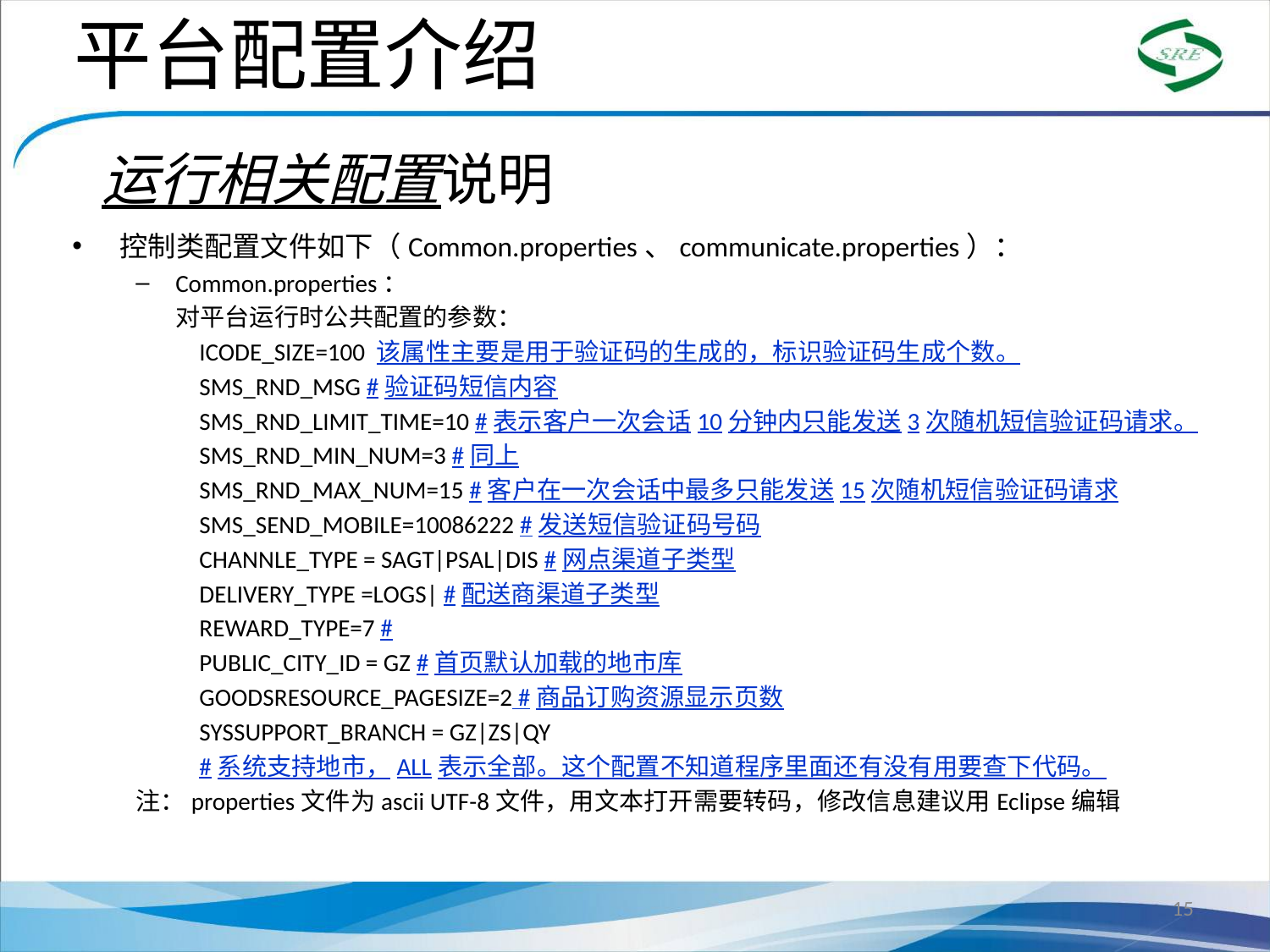

平台配置介绍
运行相关配置说明
控制类配置文件如下（Common.properties、communicate.properties）：
Common.properties：
	对平台运行时公共配置的参数：
ICODE_SIZE=100 该属性主要是用于验证码的生成的，标识验证码生成个数。
SMS_RND_MSG #验证码短信内容
SMS_RND_LIMIT_TIME=10 #表示客户一次会话10分钟内只能发送3次随机短信验证码请求。
SMS_RND_MIN_NUM=3 #同上
SMS_RND_MAX_NUM=15 #客户在一次会话中最多只能发送15次随机短信验证码请求
SMS_SEND_MOBILE=10086222 #发送短信验证码号码
CHANNLE_TYPE = SAGT|PSAL|DIS #网点渠道子类型
DELIVERY_TYPE =LOGS| #配送商渠道子类型
REWARD_TYPE=7 #
PUBLIC_CITY_ID = GZ #首页默认加载的地市库
GOODSRESOURCE_PAGESIZE=2 #商品订购资源显示页数
SYSSUPPORT_BRANCH = GZ|ZS|QY
#系统支持地市，ALL表示全部。这个配置不知道程序里面还有没有用要查下代码。
注：properties文件为ascii UTF-8文件，用文本打开需要转码，修改信息建议用Eclipse编辑

15